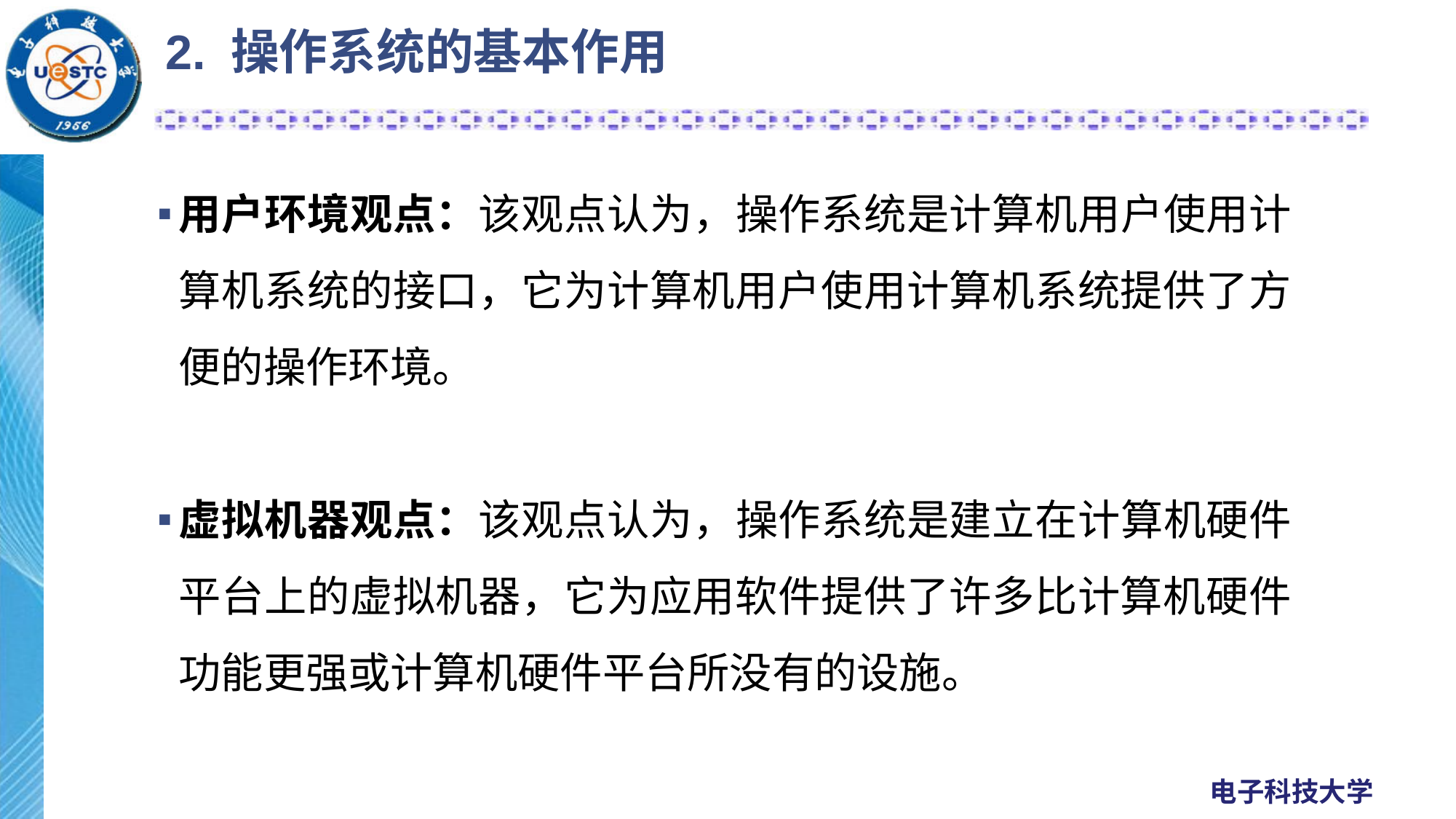

# 2. 操作系统的基本作用
用户环境观点：该观点认为，操作系统是计算机用户使用计算机系统的接口，它为计算机用户使用计算机系统提供了方便的操作环境。

虚拟机器观点：该观点认为，操作系统是建立在计算机硬件平台上的虚拟机器，它为应用软件提供了许多比计算机硬件功能更强或计算机硬件平台所没有的设施。